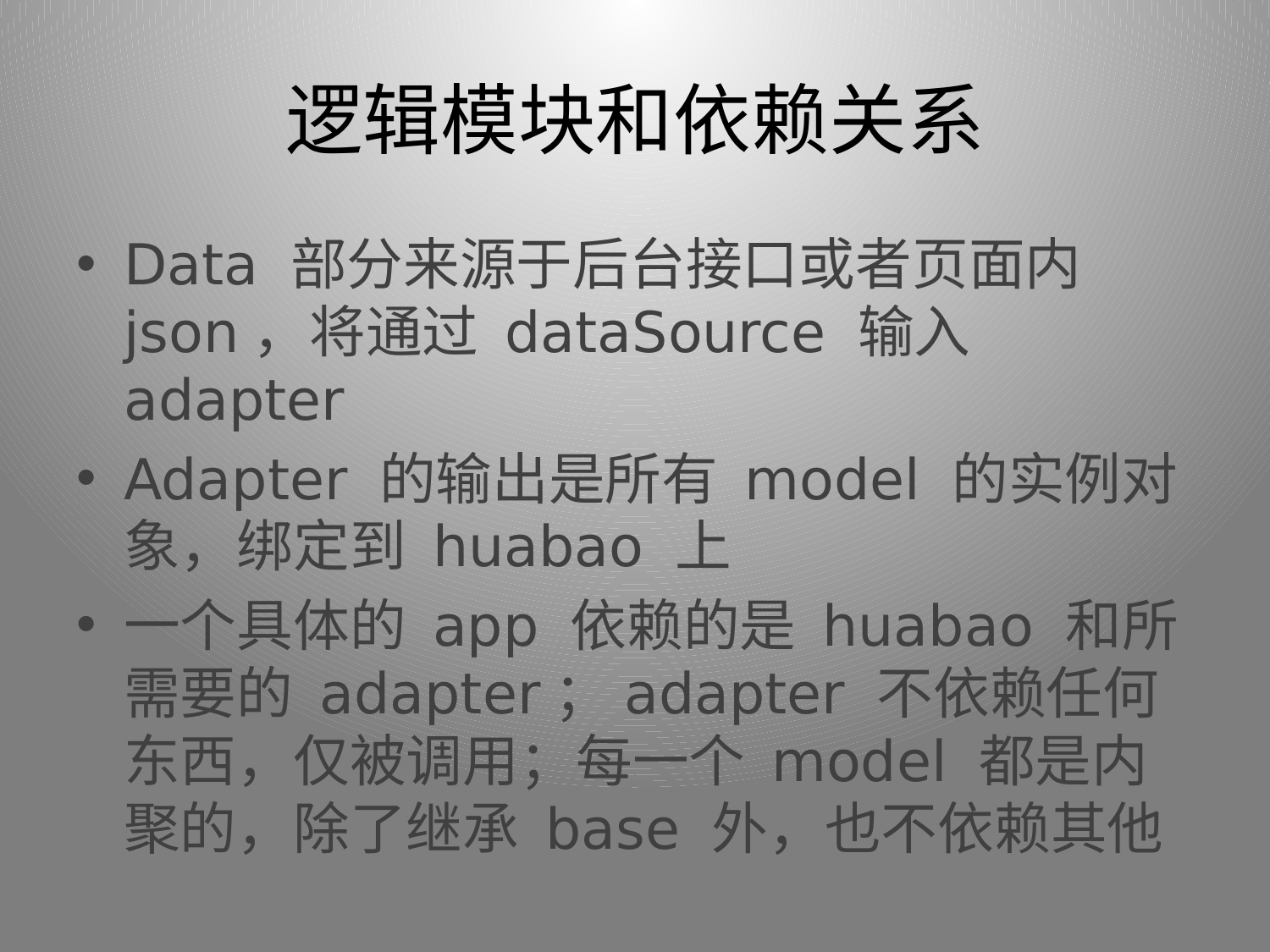

# 逻辑模块和依赖关系
Data 部分来源于后台接口或者页面内 json，将通过 dataSource 输入 adapter
Adapter 的输出是所有 model 的实例对象，绑定到 huabao 上
一个具体的 app 依赖的是 huabao 和所需要的 adapter；adapter 不依赖任何东西，仅被调用；每一个 model 都是内聚的，除了继承 base 外，也不依赖其他